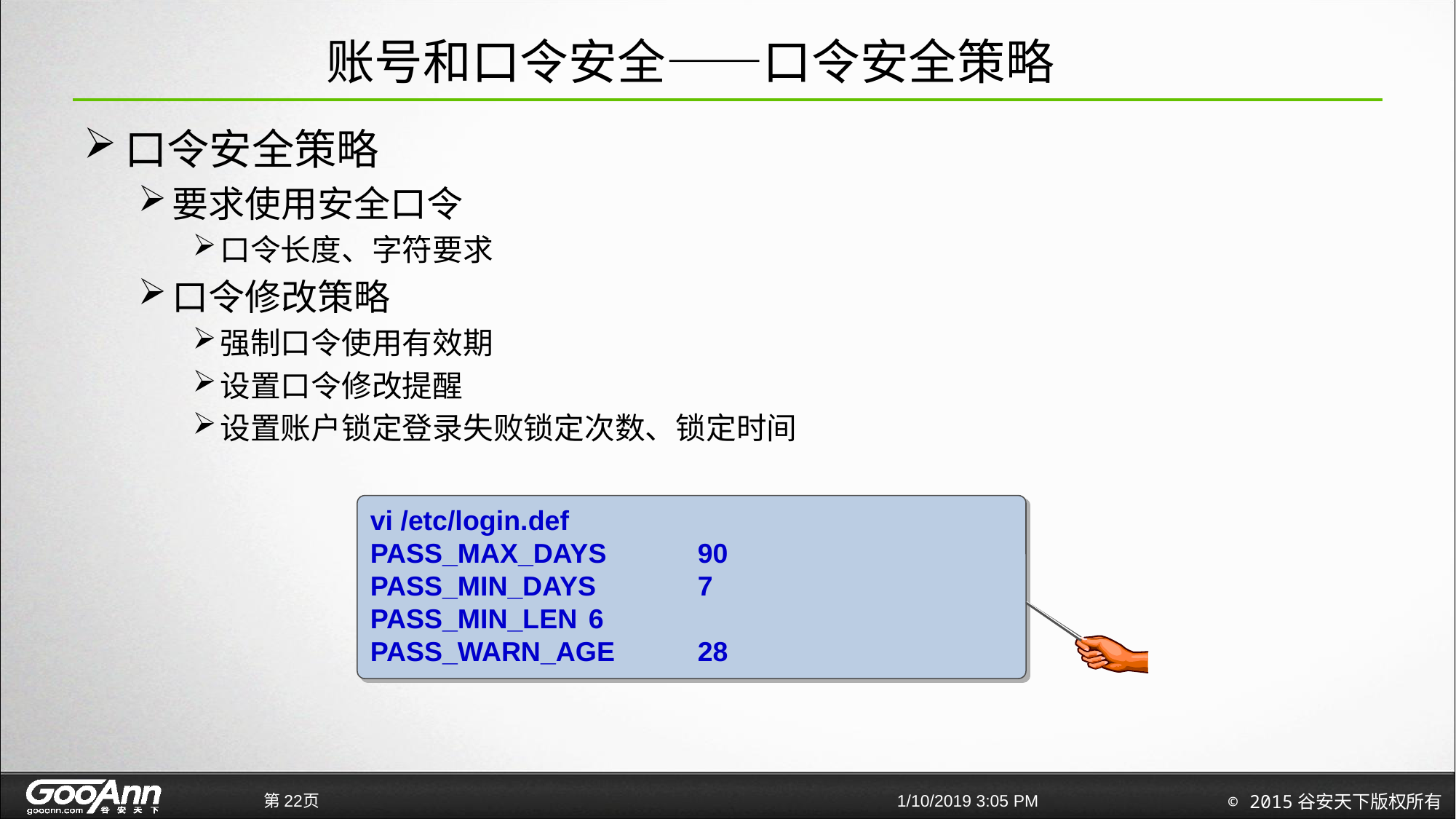

# 账号和口令安全——口令安全策略
口令安全策略
要求使用安全口令
口令长度、字符要求
口令修改策略
强制口令使用有效期
设置口令修改提醒
设置账户锁定登录失败锁定次数、锁定时间
vi /etc/login.def
PASS_MAX_DAYS	90
PASS_MIN_DAYS	7
PASS_MIN_LEN 	6
PASS_WARN_AGE	28